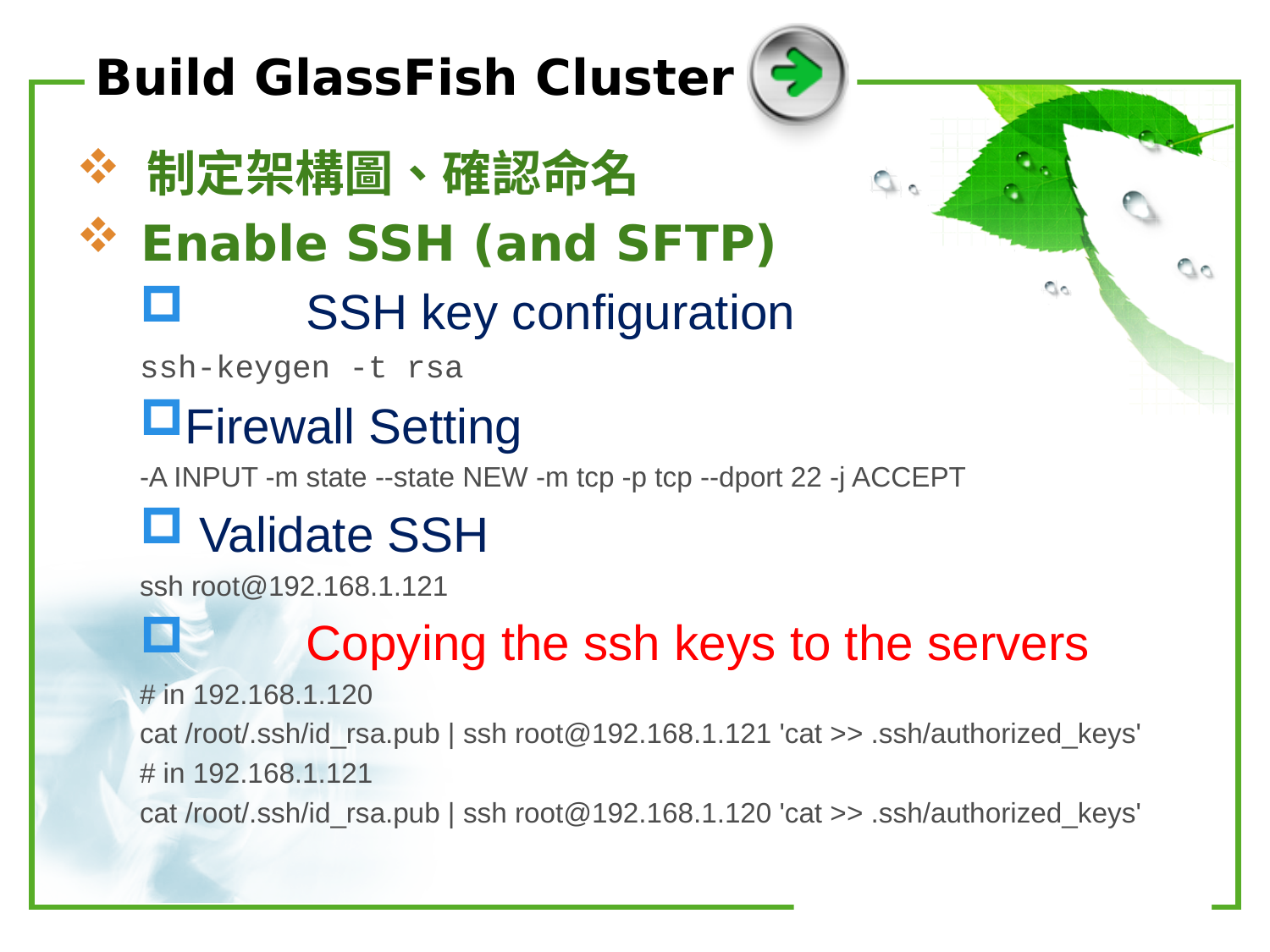

# Build GlassFish Cluster
 制定架構圖、確認命名
 Enable SSH (and SFTP)
	SSH key configuration
ssh-keygen -t rsa
Firewall Setting
-A INPUT -m state --state NEW -m tcp -p tcp --dport 22 -j ACCEPT
 Validate SSH
ssh root@192.168.1.121
	Copying the ssh keys to the servers
# in 192.168.1.120
cat /root/.ssh/id_rsa.pub | ssh root@192.168.1.121 'cat >> .ssh/authorized_keys'
# in 192.168.1.121
cat /root/.ssh/id_rsa.pub | ssh root@192.168.1.120 'cat >> .ssh/authorized_keys'